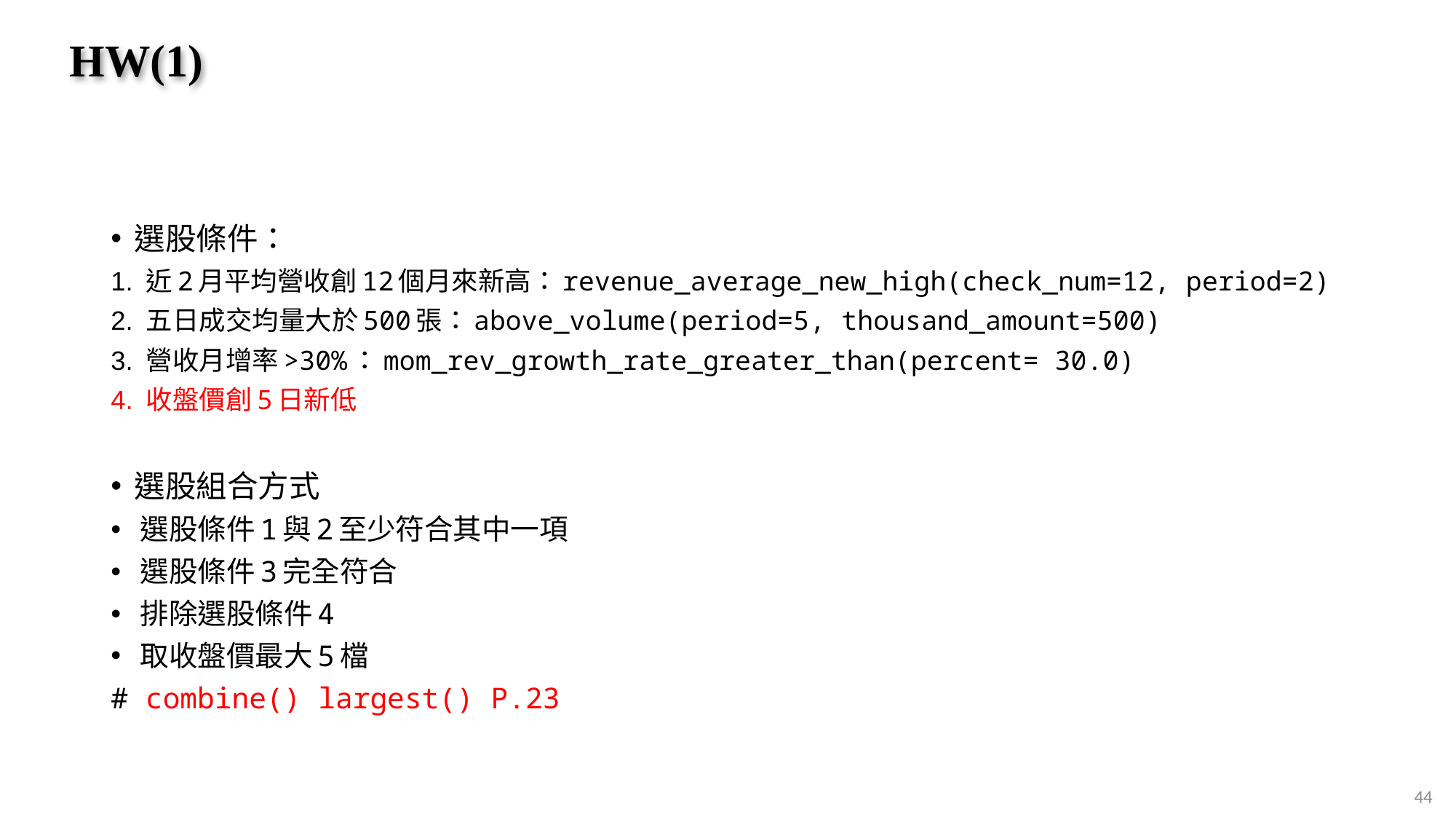

# HW(1)
選股條件：
近2月平均營收創12個月來新高：revenue_average_new_high(check_num=12, period=2)
五日成交均量大於500張：above_volume(period=5, thousand_amount=500)
營收月增率>30%：mom_rev_growth_rate_greater_than(percent= 30.0)
收盤價創5日新低

選股組合方式
選股條件1與2至少符合其中一項
選股條件3完全符合
排除選股條件4
取收盤價最大5檔
# combine() largest() P.23

44